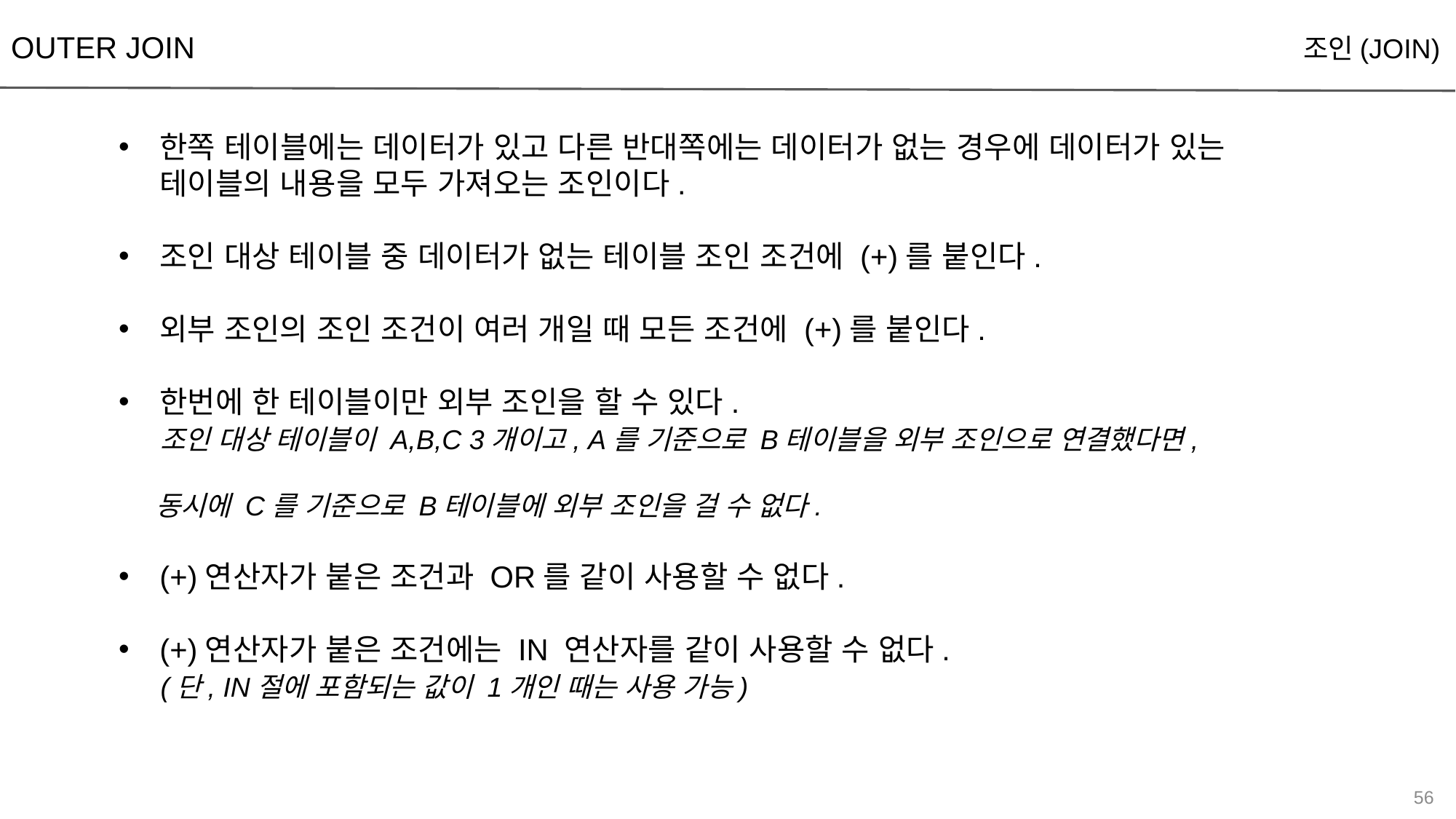

OUTER JOIN
조인(JOIN)
한쪽 테이블에는 데이터가 있고 다른 반대쪽에는 데이터가 없는 경우에 데이터가 있는  테이블의 내용을 모두 가져오는 조인이다.
조인 대상 테이블 중 데이터가 없는 테이블 조인 조건에 (+)를 붙인다.
외부 조인의 조인 조건이 여러 개일 때 모든 조건에 (+)를 붙인다.
한번에 한 테이블이만 외부 조인을 할 수 있다.
    조인 대상 테이블이 A,B,C 3개이고, A를 기준으로 B테이블을 외부 조인으로 연결했다면,
    동시에 C를 기준으로 B테이블에 외부 조인을 걸 수 없다.
(+)연산자가 붙은 조건과 OR를 같이 사용할 수 없다.
(+)연산자가 붙은 조건에는 IN 연산자를 같이 사용할 수 없다.
     (단, IN절에 포함되는 값이 1개인 때는 사용 가능)

56